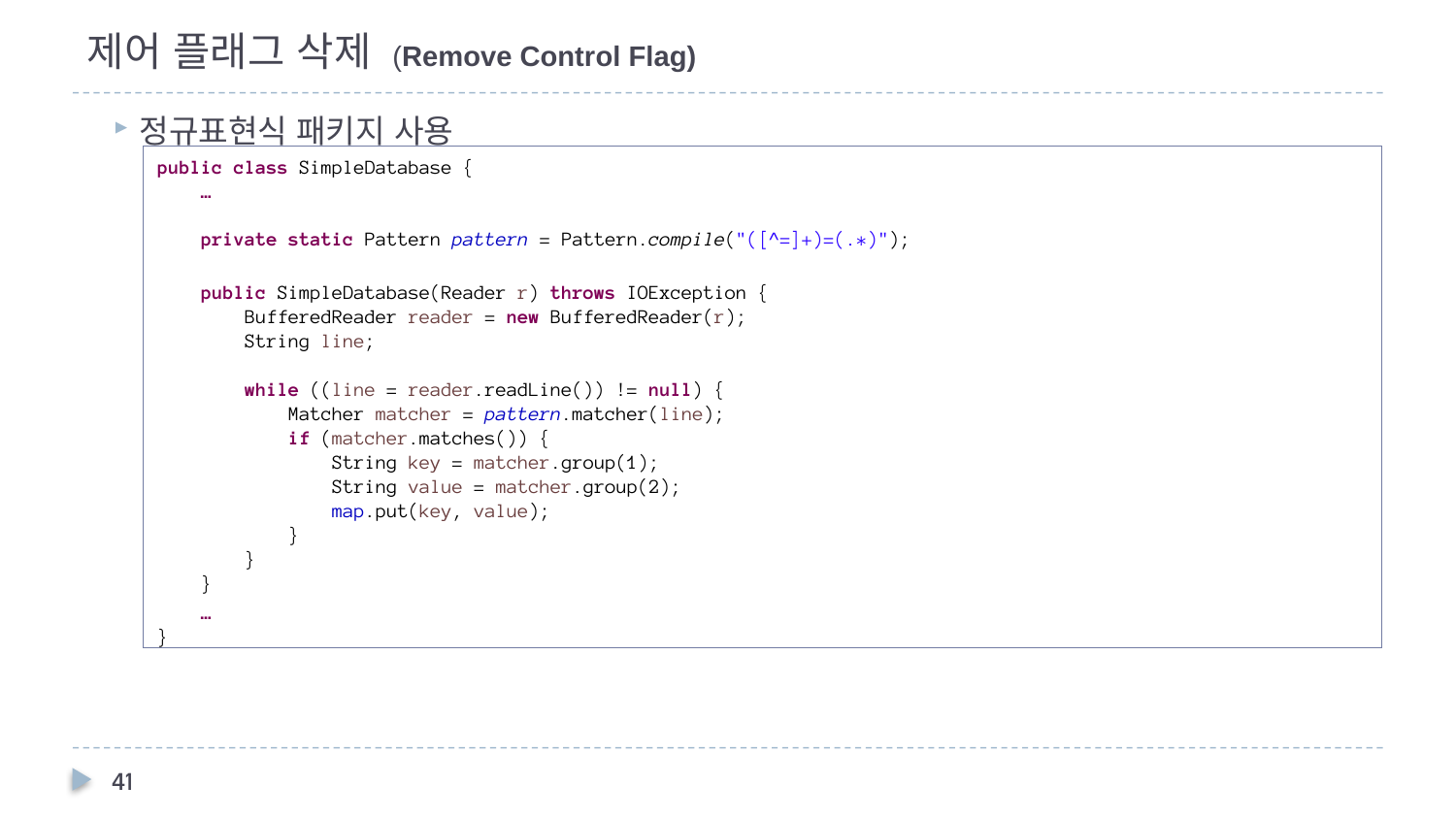

# 제어 플래그 삭제 (Remove Control Flag)
정규표현식 패키지 사용

public class SimpleDatabase {
    …

    private static Pattern pattern = Pattern.compile("([^=]+)=(.*)");

    public SimpleDatabase(Reader r) throws IOException {
        BufferedReader reader = new BufferedReader(r);
        String line;

        while ((line = reader.readLine()) != null) {
            Matcher matcher = pattern.matcher(line);
            if (matcher.matches()) {
                String key = matcher.group(1);
                String value = matcher.group(2);
                map.put(key, value);
            }
        }
    }

    …
}
41